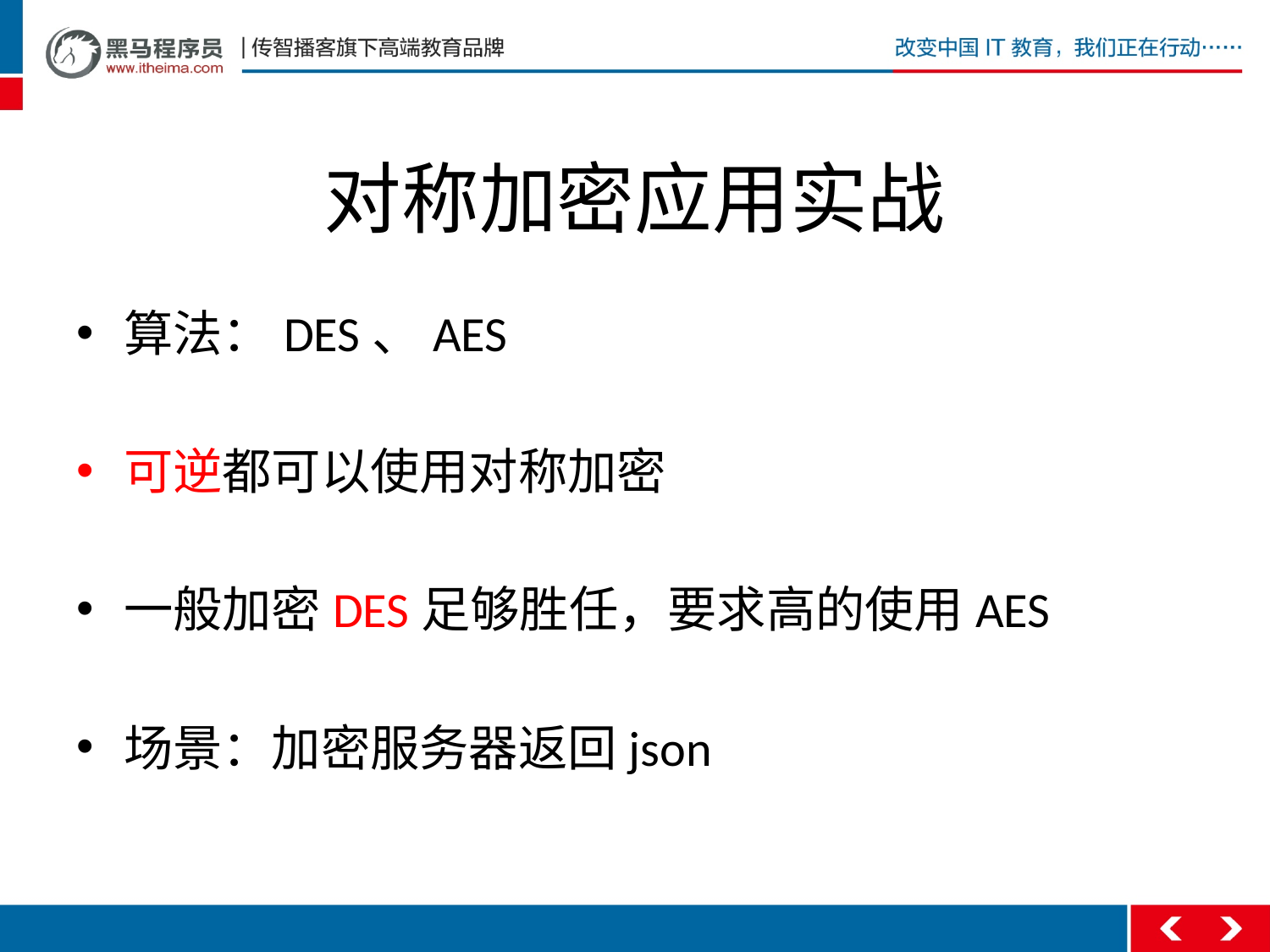

# 对称加密应用实战
算法：DES、AES

可逆都可以使用对称加密

一般加密DES足够胜任，要求高的使用AES

场景：加密服务器返回json